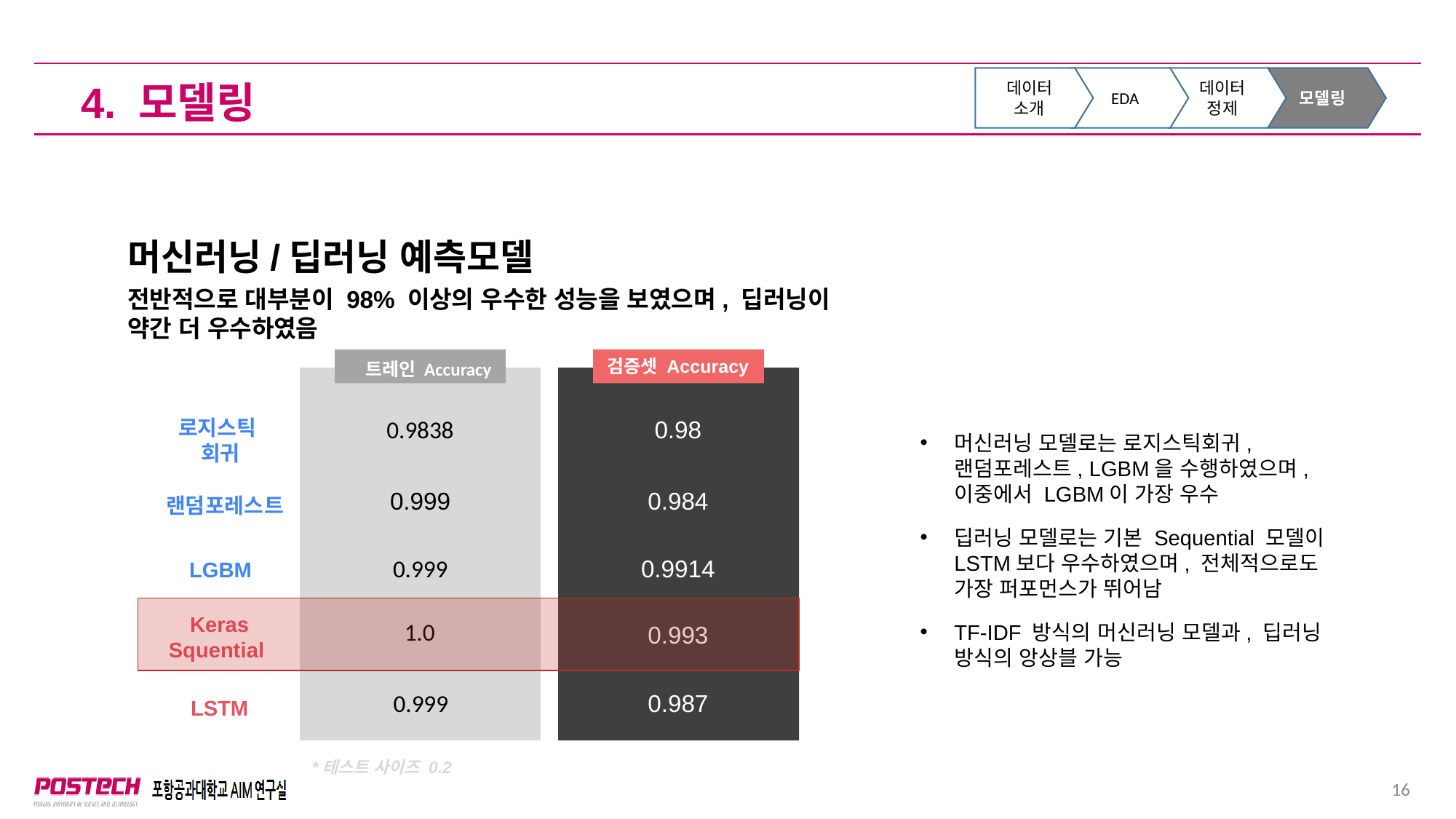

데이터
소개
EDA
데이터
정제
모델링
4. 모델링
머신러닝/딥러닝 예측모델
전반적으로 대부분이 98% 이상의 우수한 성능을 보였으며, 딥러닝이 약간 더 우수하였음

검증셋 Accuracy

트레인 Accuracy

0.9838
0.98
로지스틱
회귀

0.999
0.984
랜덤포레스트
0.999
0.9914
LGBM

Keras Squential
1.0
0.993
0.999
0.987
LSTM
*테스트 사이즈 0.2
머신러닝 모델로는 로지스틱회귀, 랜덤포레스트, LGBM을 수행하였으며, 이중에서 LGBM이 가장 우수
딥러닝 모델로는 기본 Sequential 모델이 LSTM보다 우수하였으며, 전체적으로도 가장 퍼포먼스가 뛰어남
TF-IDF 방식의 머신러닝 모델과, 딥러닝 방식의 앙상블 가능